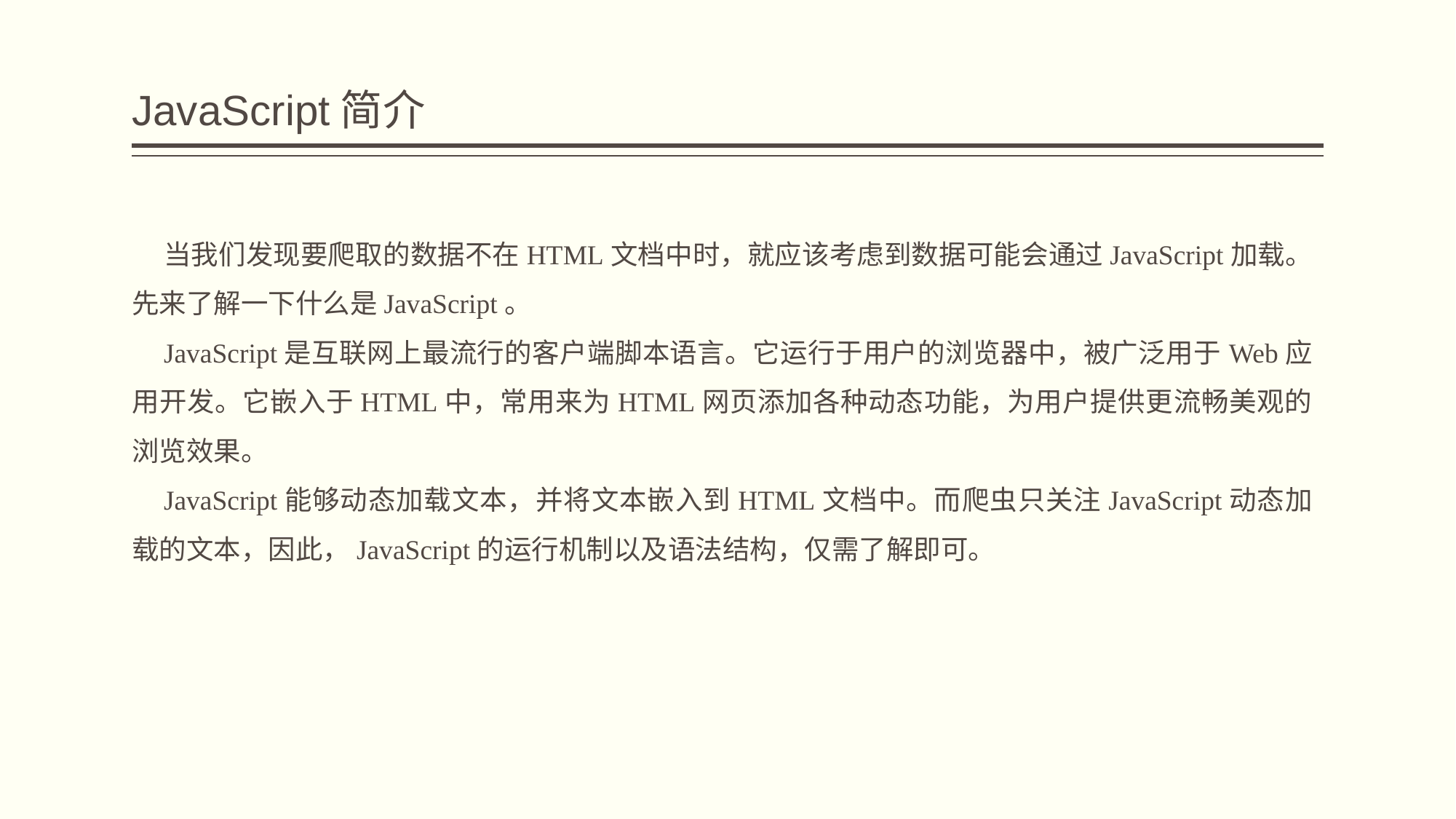

# JavaScript简介
当我们发现要爬取的数据不在HTML文档中时，就应该考虑到数据可能会通过JavaScript加载。先来了解一下什么是JavaScript。
JavaScript是互联网上最流行的客户端脚本语言。它运行于用户的浏览器中，被广泛用于Web应用开发。它嵌入于HTML中，常用来为HTML网页添加各种动态功能，为用户提供更流畅美观的浏览效果。
JavaScript能够动态加载文本，并将文本嵌入到HTML文档中。而爬虫只关注JavaScript动态加载的文本，因此，JavaScript的运行机制以及语法结构，仅需了解即可。